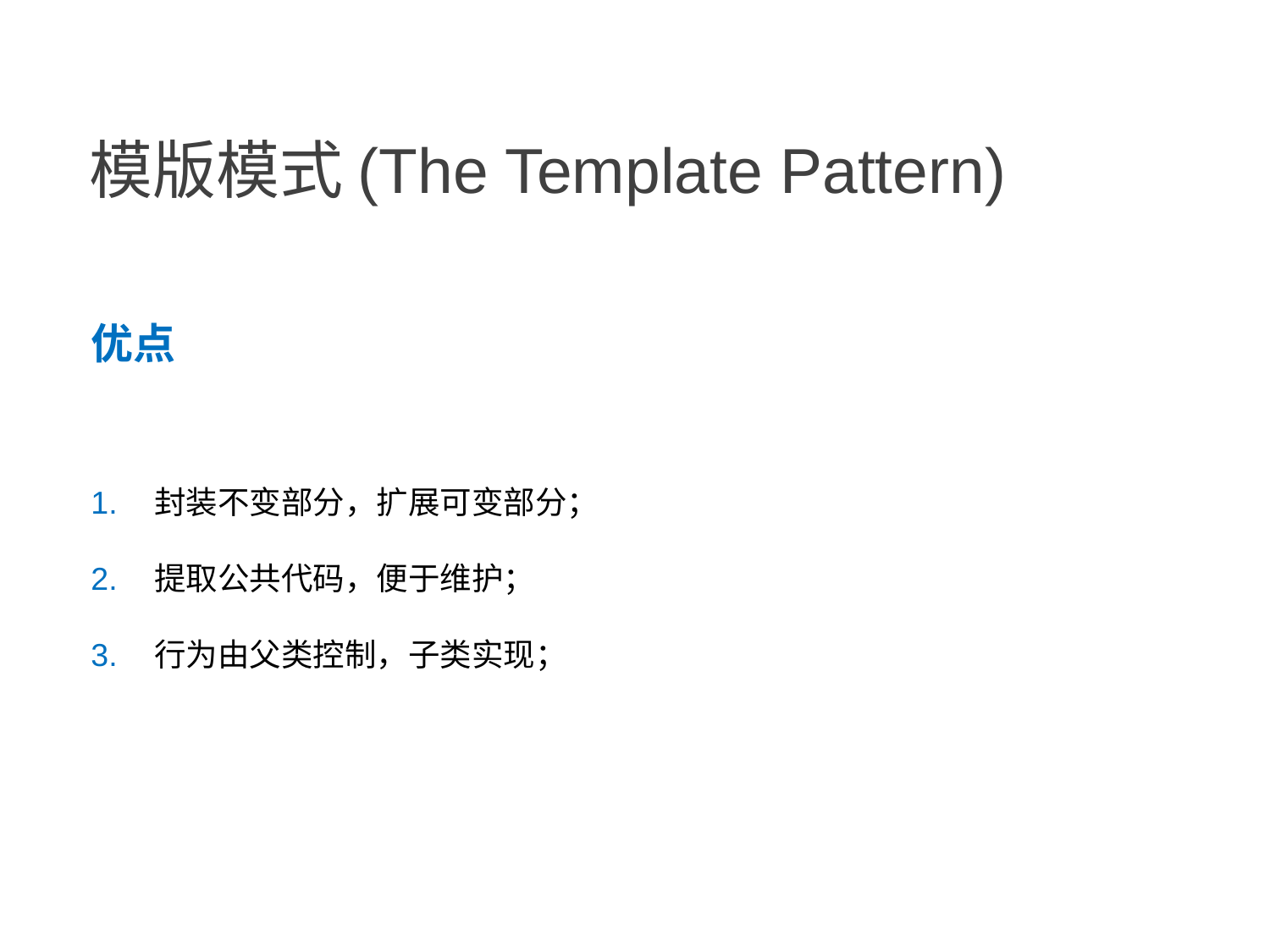

模版模式(The Template Pattern)
优点

封装不变部分，扩展可变部分；
提取公共代码，便于维护；
行为由父类控制，子类实现；